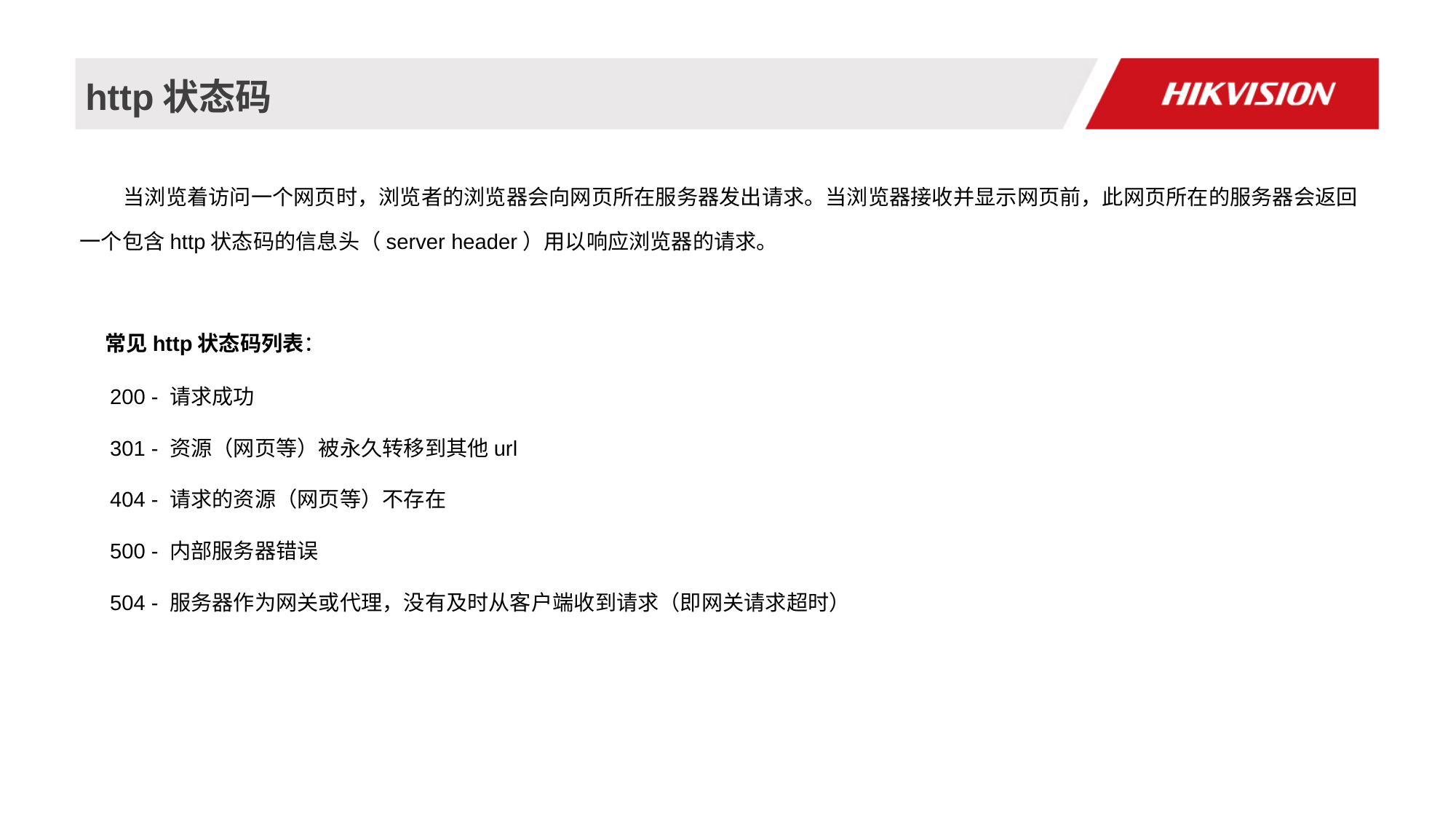

# http状态码
      当浏览着访问一个网页时，浏览者的浏览器会向网页所在服务器发出请求。当浏览器接收并显示网页前，此网页所在的服务器会返回一个包含http状态码的信息头（server header）用以响应浏览器的请求。

   常见http状态码列表：
     200 - 请求成功
     301 - 资源（网页等）被永久转移到其他url
     404 - 请求的资源（网页等）不存在
     500 - 内部服务器错误
     504 - 服务器作为网关或代理，没有及时从客户端收到请求（即网关请求超时）